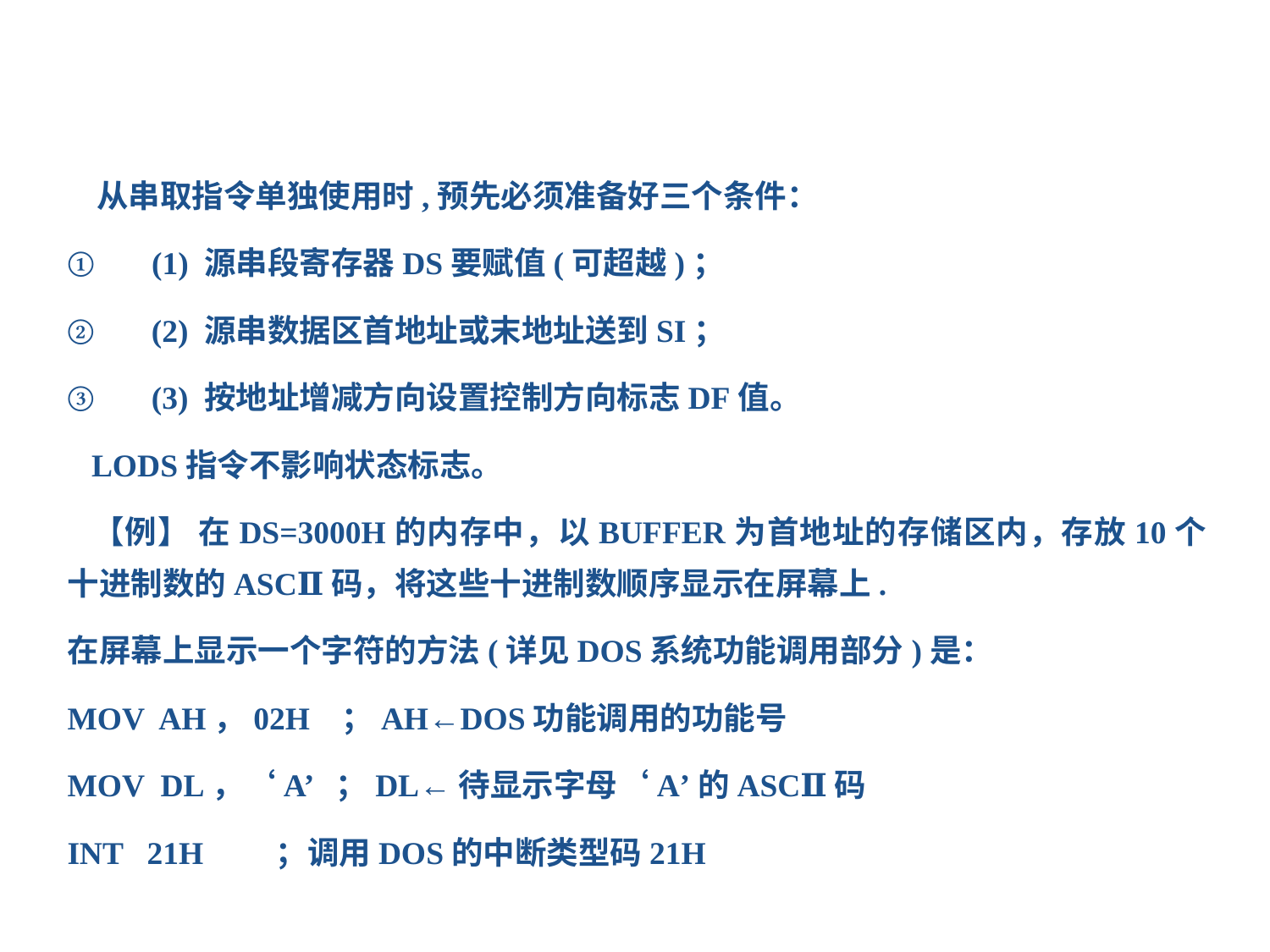

从串取指令单独使用时,预先必须准备好三个条件：
①       (1) 源串段寄存器DS要赋值(可超越)；
②       (2) 源串数据区首地址或末地址送到SI；
③       (3) 按地址增减方向设置控制方向标志DF值。
   LODS指令不影响状态标志。
  【例】 在DS=3000H的内存中，以BUFFER为首地址的存储区内，存放10个十进制数的ASCⅡ码，将这些十进制数顺序显示在屏幕上.
在屏幕上显示一个字符的方法(详见DOS系统功能调用部分)是：
MOV  AH，02H   ；AH←DOS功能调用的功能号
MOV  DL，‘A’  ；DL←待显示字母‘A’的ASCⅡ码
INT   21H        ；调用DOS的中断类型码21H